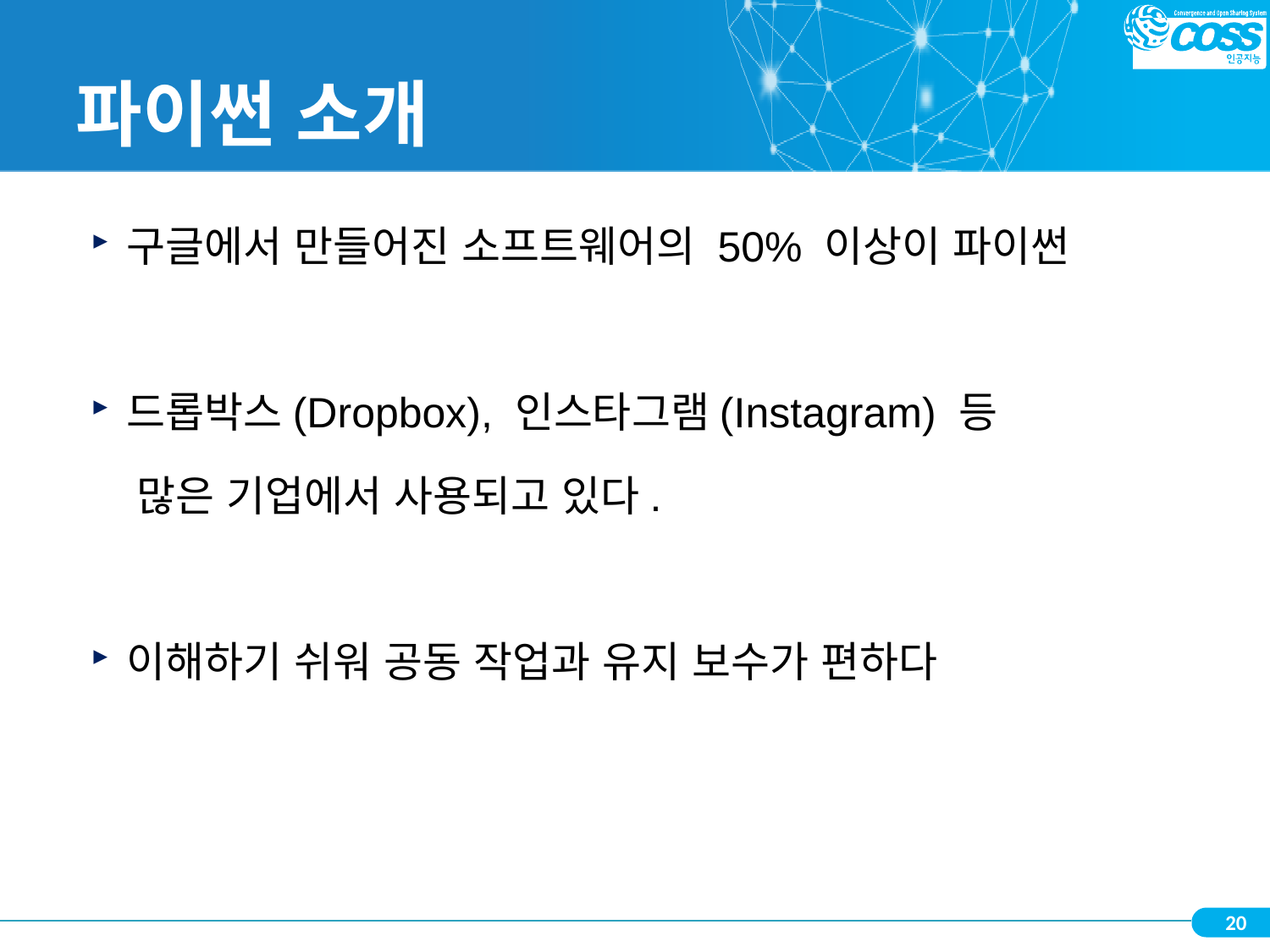

# 파이썬 소개
구글에서 만들어진 소프트웨어의 50% 이상이 파이썬

드롭박스(Dropbox), 인스타그램(Instagram) 등
   많은 기업에서 사용되고 있다.

이해하기 쉬워 공동 작업과 유지 보수가 편하다